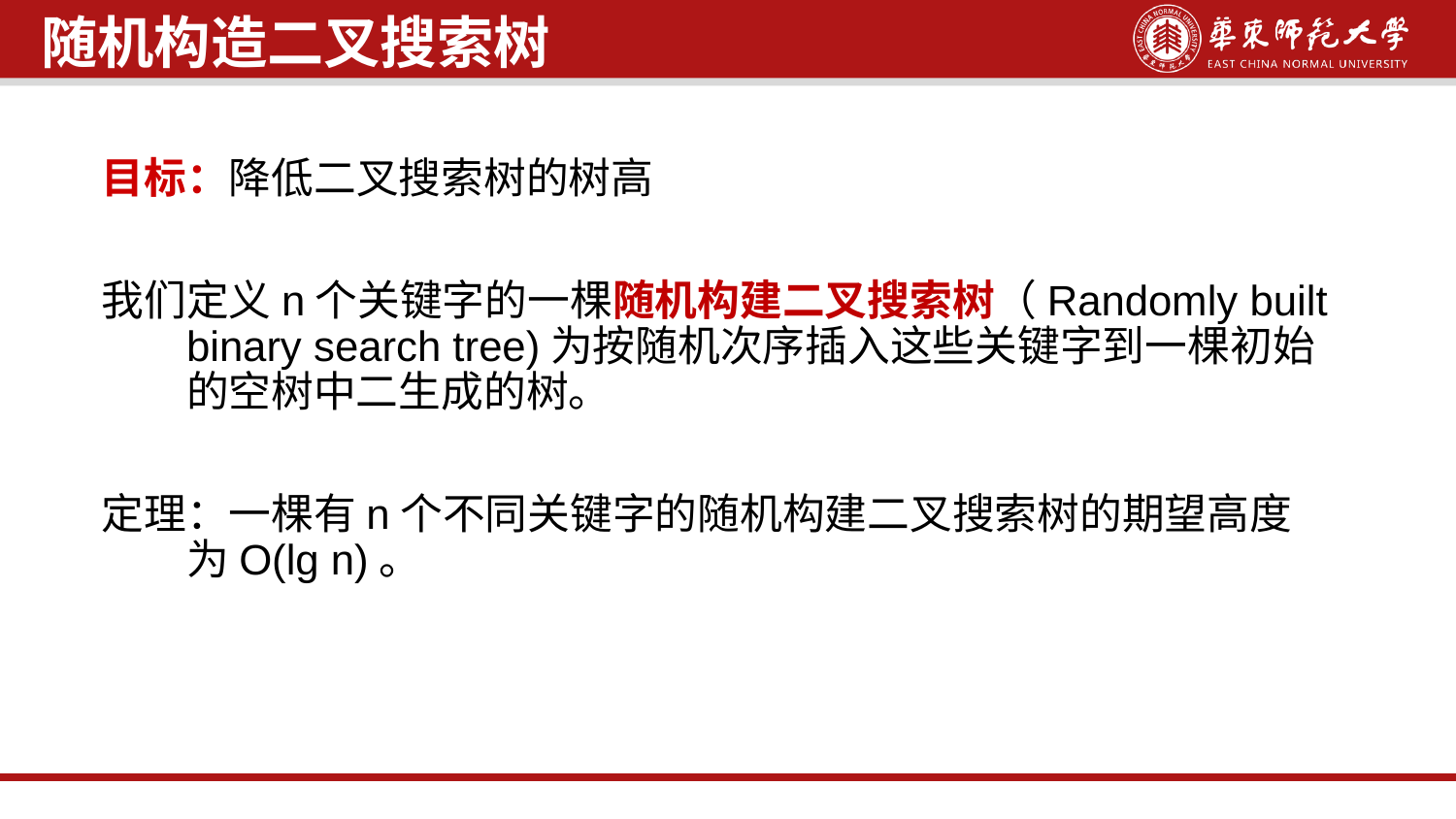

36
随机构造二叉搜索树
目标：降低二叉搜索树的树高

我们定义n个关键字的一棵随机构建二叉搜索树（Randomly built binary search tree)为按随机次序插入这些关键字到一棵初始的空树中二生成的树。

定理：一棵有n个不同关键字的随机构建二叉搜索树的期望高度为O(lg n)。